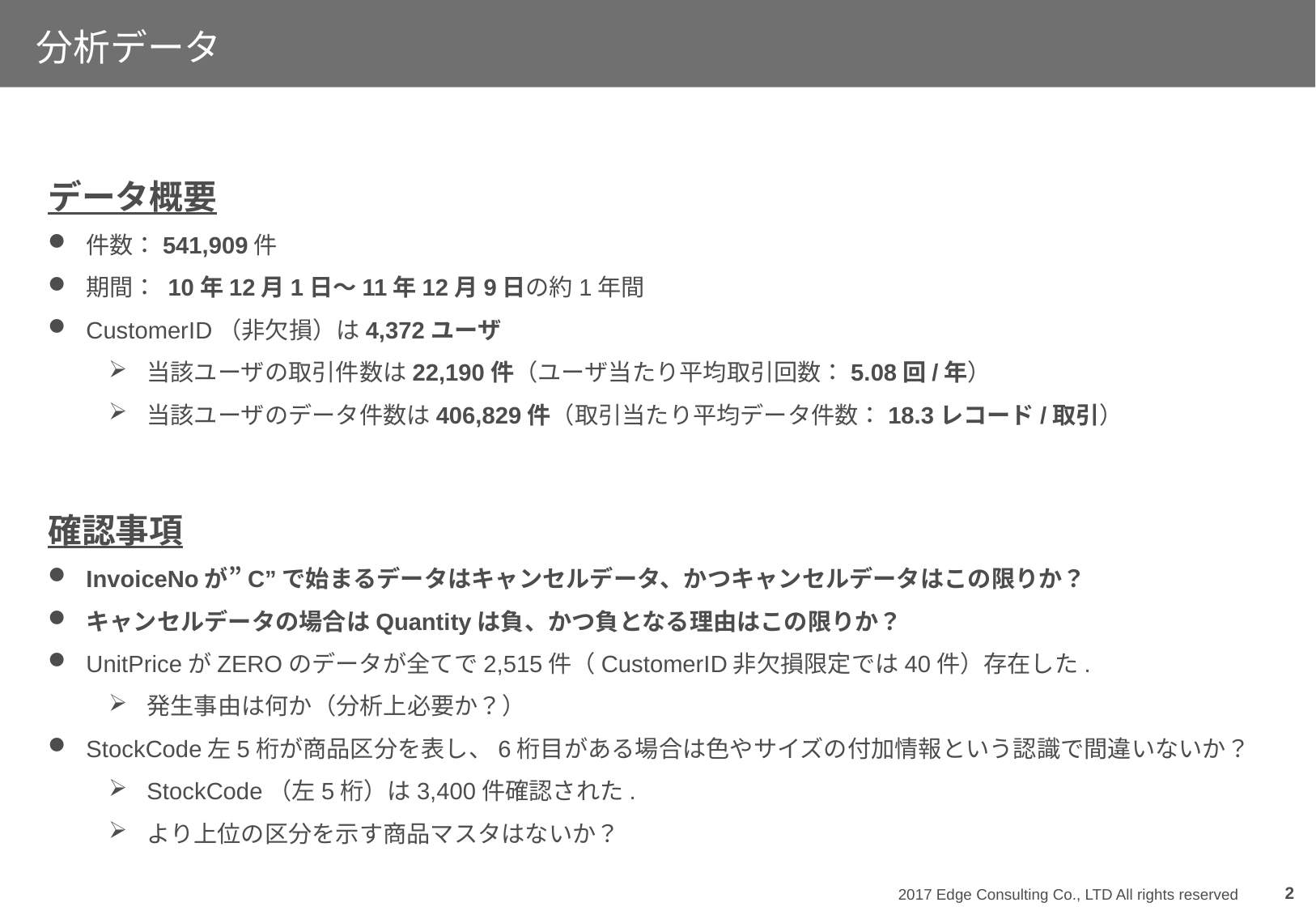

# 分析データ
データ概要
件数：541,909件
期間： 10年12月1日～11年12月9日の約1年間
CustomerID（非欠損）は4,372ユーザ
当該ユーザの取引件数は22,190件（ユーザ当たり平均取引回数：5.08回/年）
当該ユーザのデータ件数は406,829件（取引当たり平均データ件数：18.3レコード/取引）

確認事項
InvoiceNoが”C”で始まるデータはキャンセルデータ、かつキャンセルデータはこの限りか？
キャンセルデータの場合はQuantityは負、かつ負となる理由はこの限りか？
UnitPriceがZEROのデータが全てで2,515件（CustomerID非欠損限定では40件）存在した.
発生事由は何か（分析上必要か？）
StockCode左5桁が商品区分を表し、6桁目がある場合は色やサイズの付加情報という認識で間違いないか？
StockCode（左5桁）は3,400件確認された.
より上位の区分を示す商品マスタはないか？
2